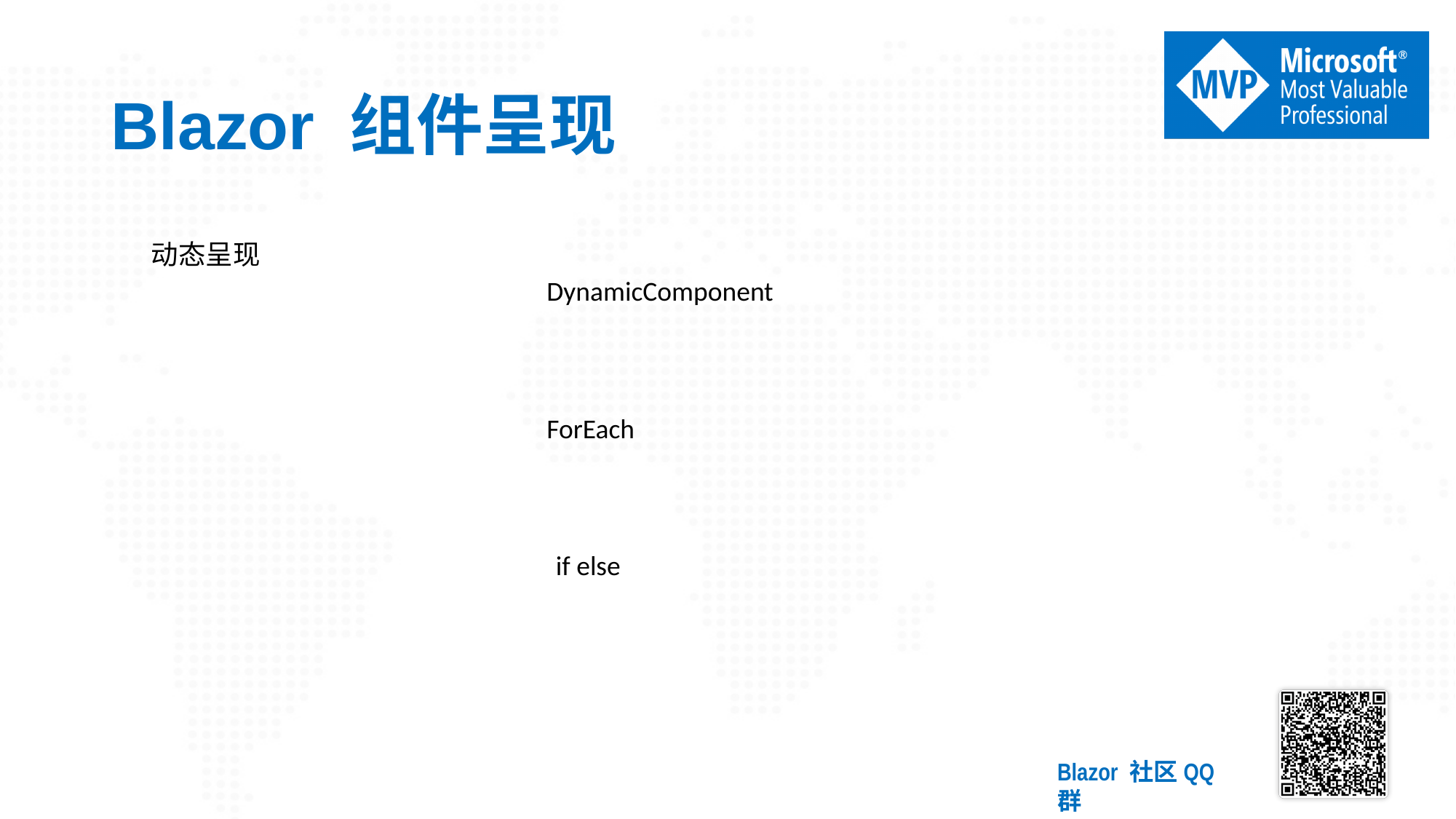

# Blazor 组件呈现
动态呈现
DynamicComponent
ForEach
if else